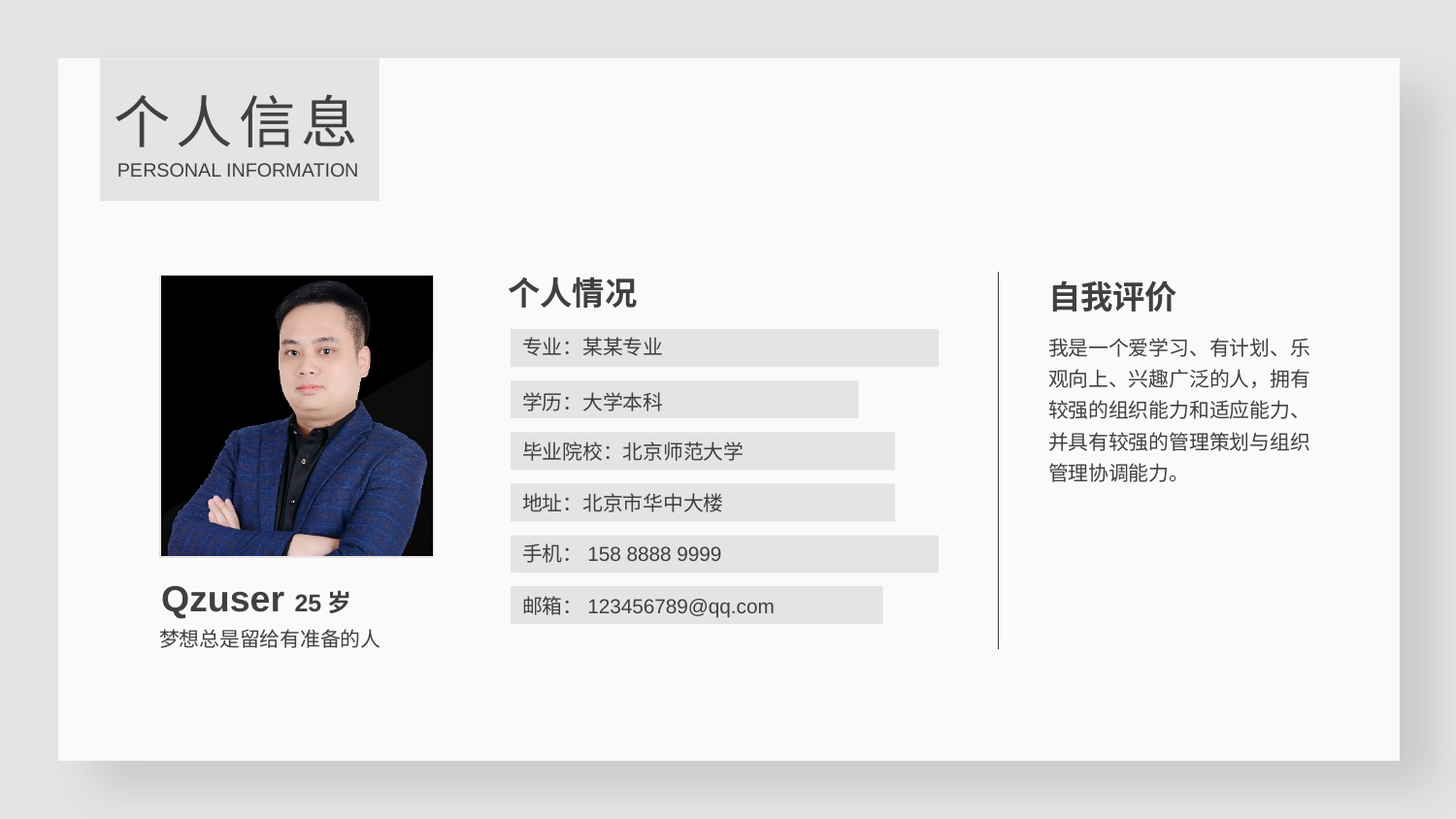

个人信息
PERSONAL INFORMATION
个人情况
自我评价

我是一个爱学习、有计划、乐观向上、兴趣广泛的人，拥有较强的组织能力和适应能力、并具有较强的管理策划与组织管理协调能力。

专业：某某专业

学历：大学本科

毕业院校：北京师范大学

地址：北京市华中大楼

手机：158 8888 9999
Qzuser 25岁

邮箱：123456789@qq.com
梦想总是留给有准备的人